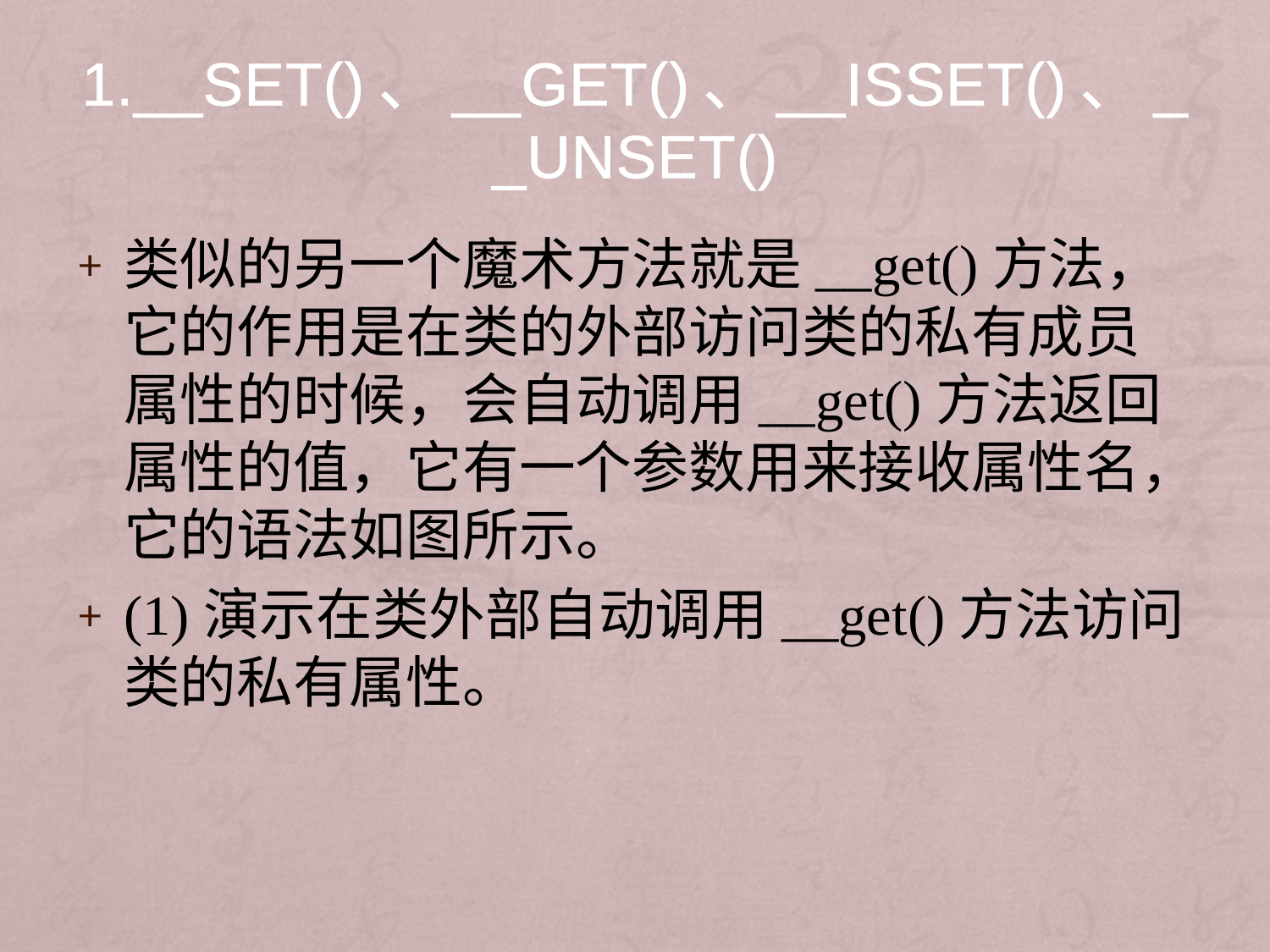

# 1.__set()、__get()、__isset()、__unset()
类似的另一个魔术方法就是__get()方法，它的作用是在类的外部访问类的私有成员属性的时候，会自动调用__get()方法返回属性的值，它有一个参数用来接收属性名，它的语法如图所示。
(1)演示在类外部自动调用__get()方法访问类的私有属性。